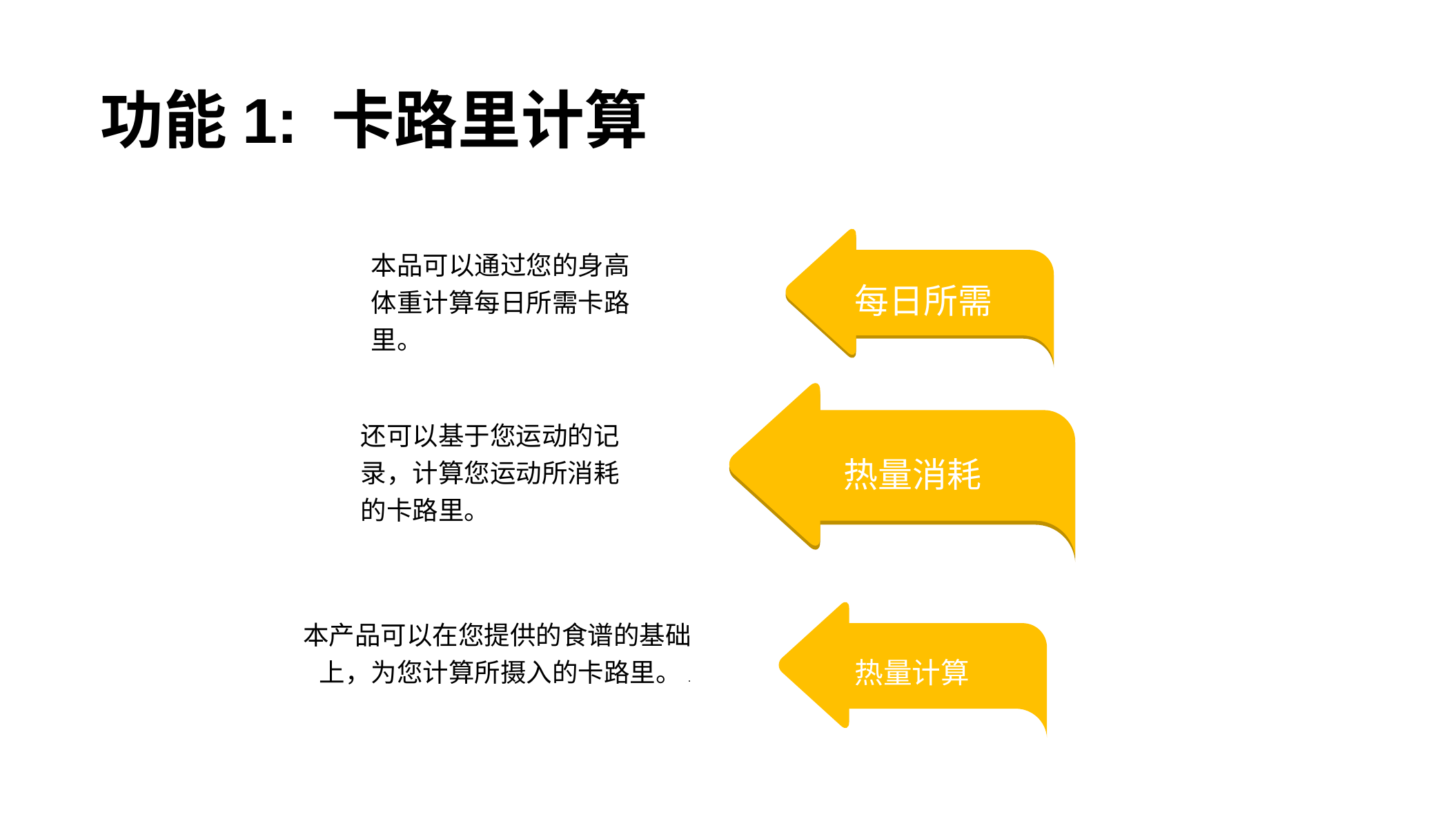

功能1: 卡路里计算

本品可以通过您的身高体重计算每日所需卡路里。
每日所需

还可以基于您运动的记录，计算您运动所消耗的卡路里。
热量消耗

本产品可以在您提供的食谱的基础上，为您计算所摄入的卡路里。.
热量计算